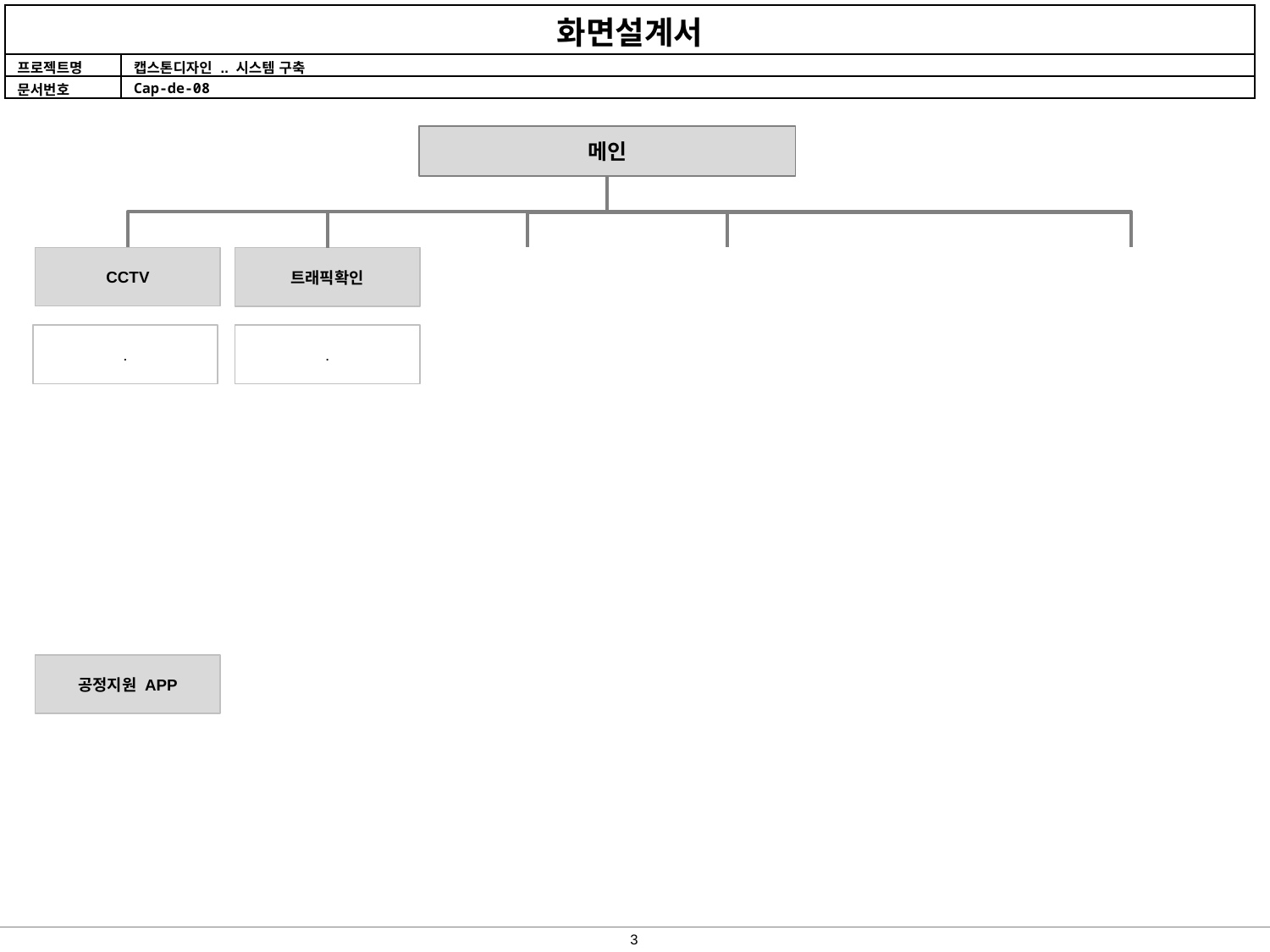

메인
CCTV
트래픽확인
.
.
공정지원 APP